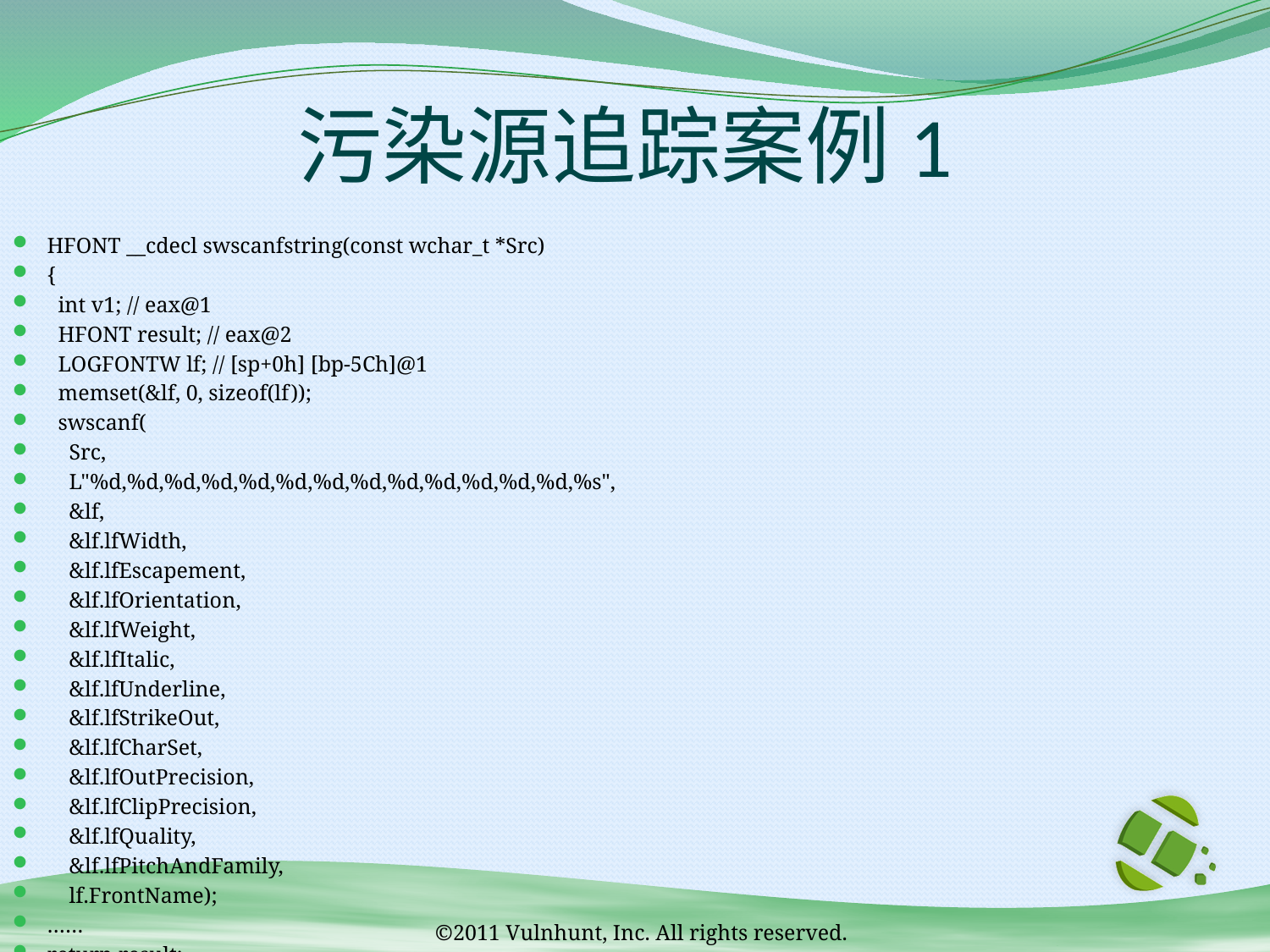

# 污染源追踪案例1
HFONT __cdecl swscanfstring(const wchar_t *Src)
{
  int v1; // eax@1
  HFONT result; // eax@2
  LOGFONTW lf; // [sp+0h] [bp-5Ch]@1
  memset(&lf, 0, sizeof(lf));
  swscanf(
    Src,
    L"%d,%d,%d,%d,%d,%d,%d,%d,%d,%d,%d,%d,%d,%s",
    &lf,
    &lf.lfWidth,
    &lf.lfEscapement,
    &lf.lfOrientation,
    &lf.lfWeight,
    &lf.lfItalic,
    &lf.lfUnderline,
    &lf.lfStrikeOut,
    &lf.lfCharSet,
    &lf.lfOutPrecision,
    &lf.lfClipPrecision,
    &lf.lfQuality,
    &lf.lfPitchAndFamily,
    lf.FrontName);
……
return result;
}